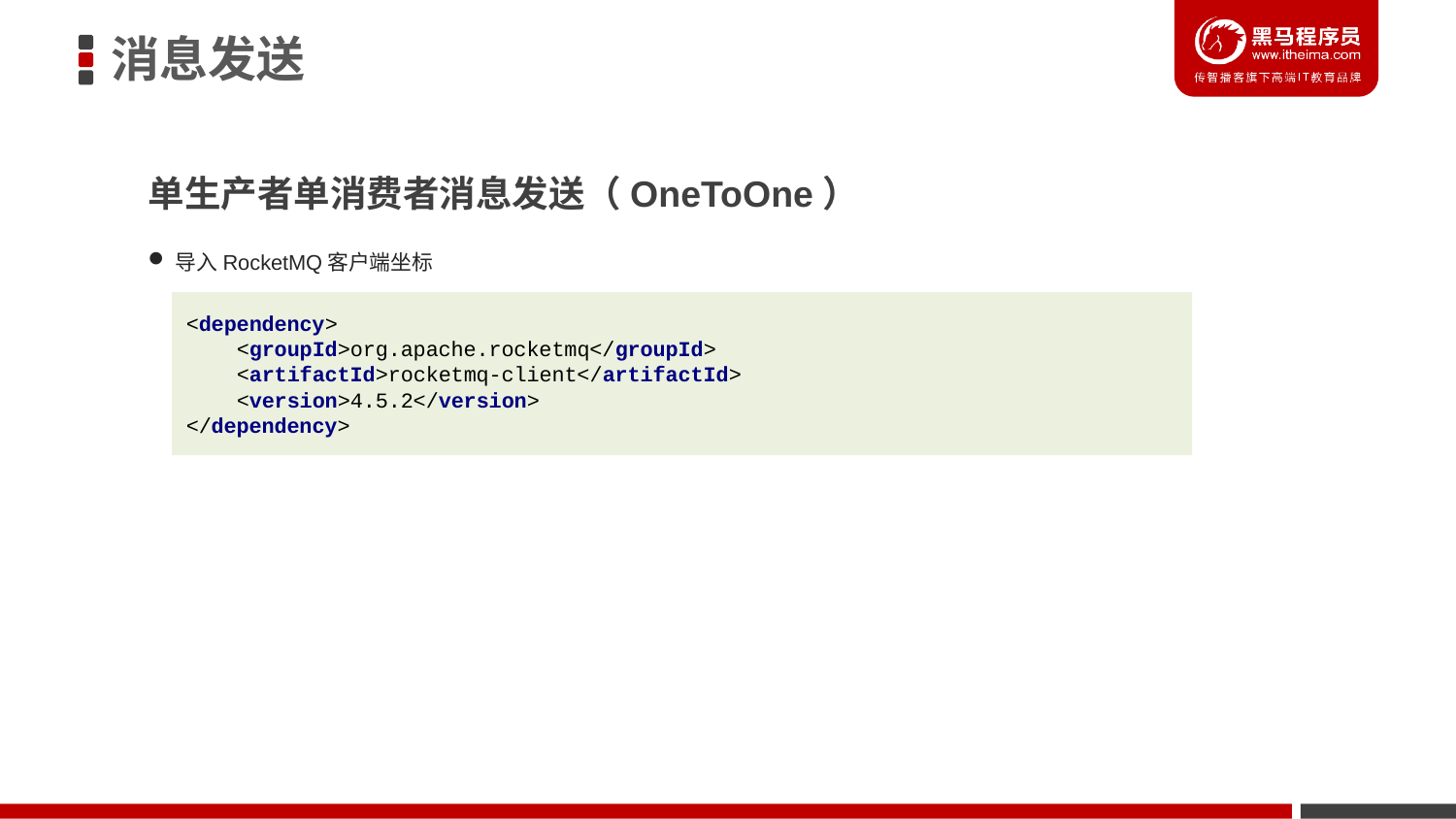

消息发送
单生产者单消费者消息发送（OneToOne）
导入RocketMQ客户端坐标
<dependency>
    <groupId>org.apache.rocketmq</groupId>
    <artifactId>rocketmq-client</artifactId>
    <version>4.5.2</version>
</dependency>